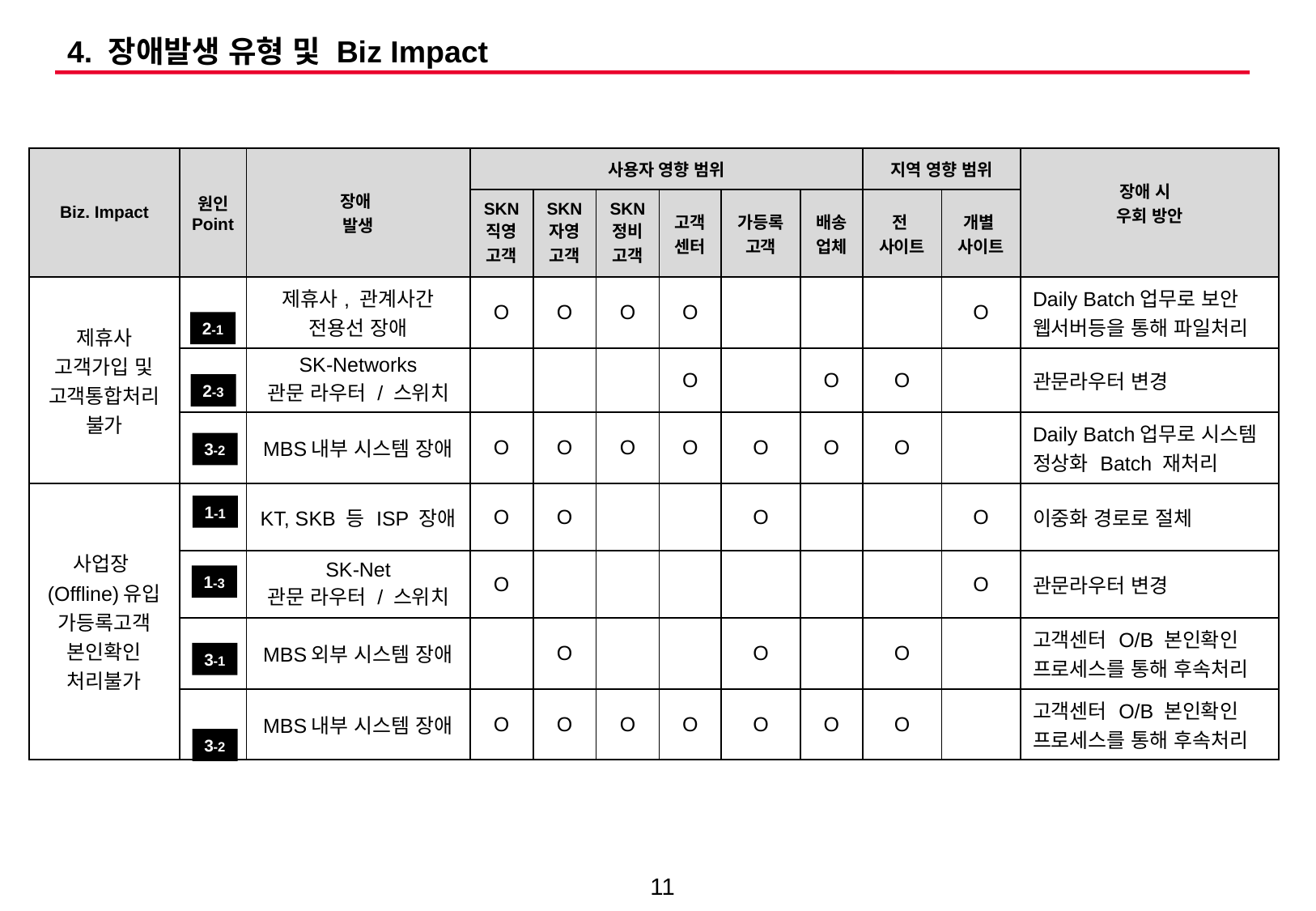

# 4. 장애발생 유형 및 Biz Impact
| Biz. Impact | 원인 Point | 장애 발생 | 사용자 영향 범위 |  |  |  |  |  | 지역 영향 범위 |  | 장애 시 우회 방안 |
| --- | --- | --- | --- | --- | --- | --- | --- | --- | --- | --- | --- |
|  |  |  | SKN 직영 고객 | SKN 자영 고객 | SKN 정비 고객 | 고객 센터 | 가등록 고객 | 배송 업체 | 전 사이트 | 개별 사이트 |  |
| 제휴사 고객가입 및 고객통합처리 불가 |  | 제휴사, 관계사간 전용선 장애 | O | O | O | O |  |  |  | O | Daily Batch업무로 보안 웹서버등을 통해 파일처리 |
|  |  | SK-Networks 관문 라우터 / 스위치 |  |  |  | O |  | O | O |  | 관문라우터 변경 |
|  |  | MBS내부 시스템 장애 | O | O | O | O | O | O | O |  | Daily Batch업무로 시스템 정상화 Batch 재처리 |
| 사업장(Offline)유입 가등록고객 본인확인 처리불가 |  | KT, SKB 등 ISP 장애 | O | O |  |  | O |  |  | O | 이중화 경로로 절체 |
|  |  | SK-Net 관문 라우터 / 스위치 | O |  |  |  |  |  |  | O | 관문라우터 변경 |
|  |  | MBS외부 시스템 장애 |  | O |  |  | O |  | O |  | 고객센터 O/B 본인확인 프로세스를 통해 후속처리 |
|  |  | MBS내부 시스템 장애 | O | O | O | O | O | O | O |  | 고객센터 O/B 본인확인 프로세스를 통해 후속처리 |
2-1
2-3
3-2
1-1
1-3
3-1
3-2